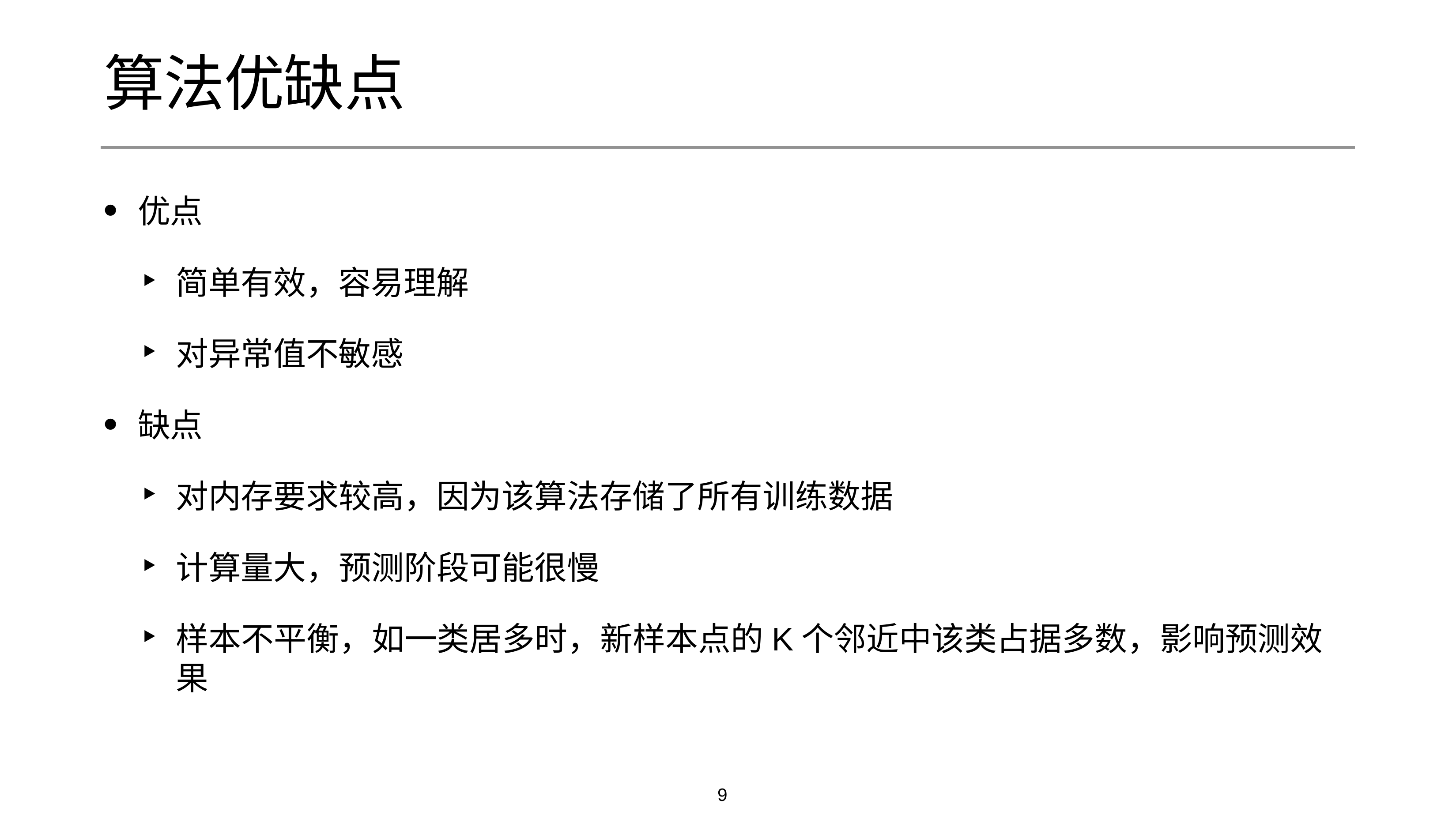

# 算法优缺点

优点

简单有效，容易理解

对异常值不敏感

缺点

对内存要求较⾼，因为该算法存储了所有训练数据

计算量⼤，预测阶段可能很慢

样本不平衡，如⼀类居多时，新样本点的K个邻近中该类占据多数，影响预测效果
9